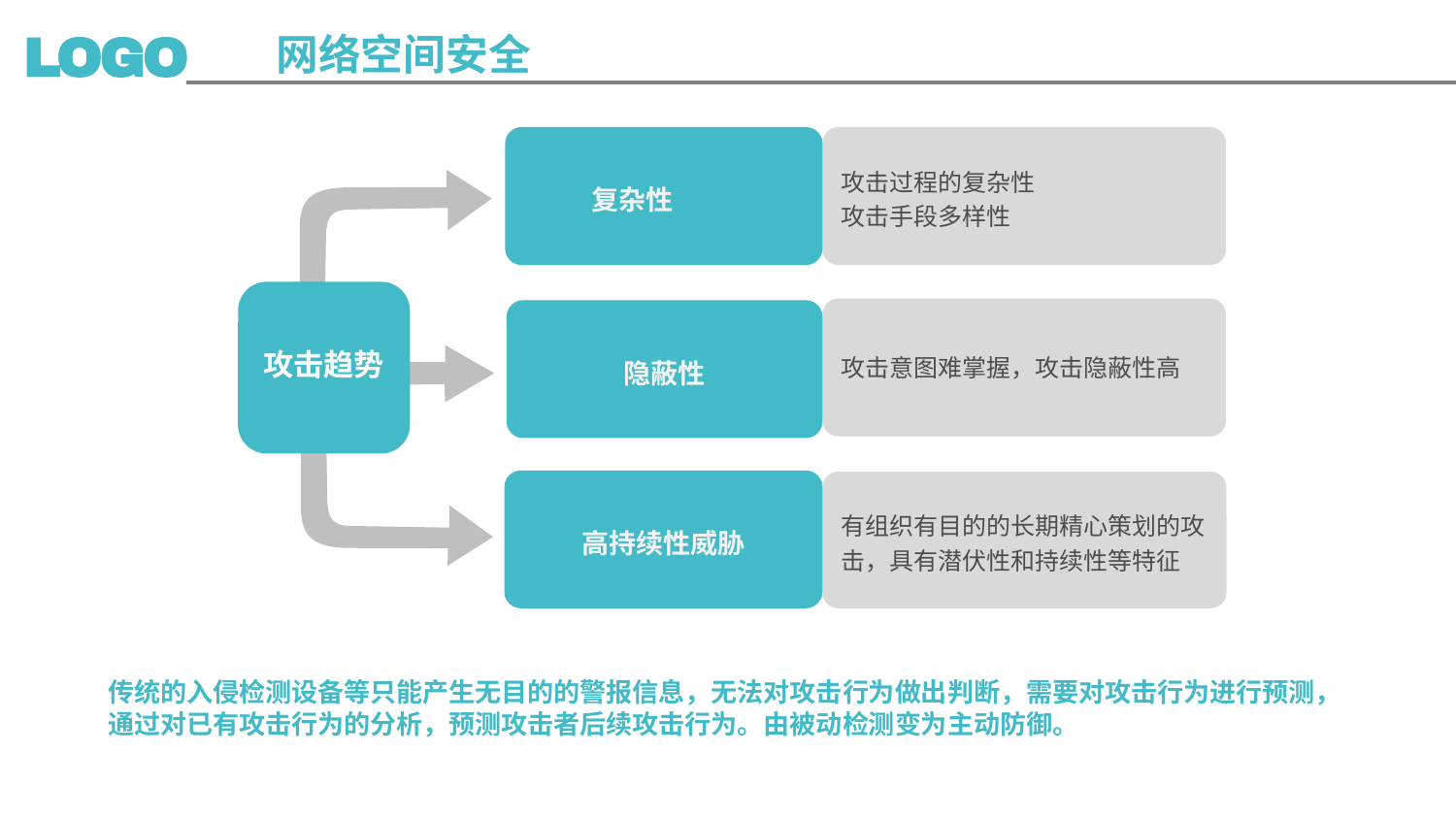

LOGO
网络空间安全
          复杂性
攻击过程的复杂性
攻击手段多样性

攻击趋势

攻击意图难掌握，攻击隐蔽性高

隐蔽性

高持续性威胁
有组织有目的的长期精心策划的攻击，具有潜伏性和持续性等特征
传统的入侵检测设备等只能产生无目的的警报信息，无法对攻击行为做出判断，需要对攻击行为进行预测，
通过对已有攻击行为的分析，预测攻击者后续攻击行为。由被动检测变为主动防御。